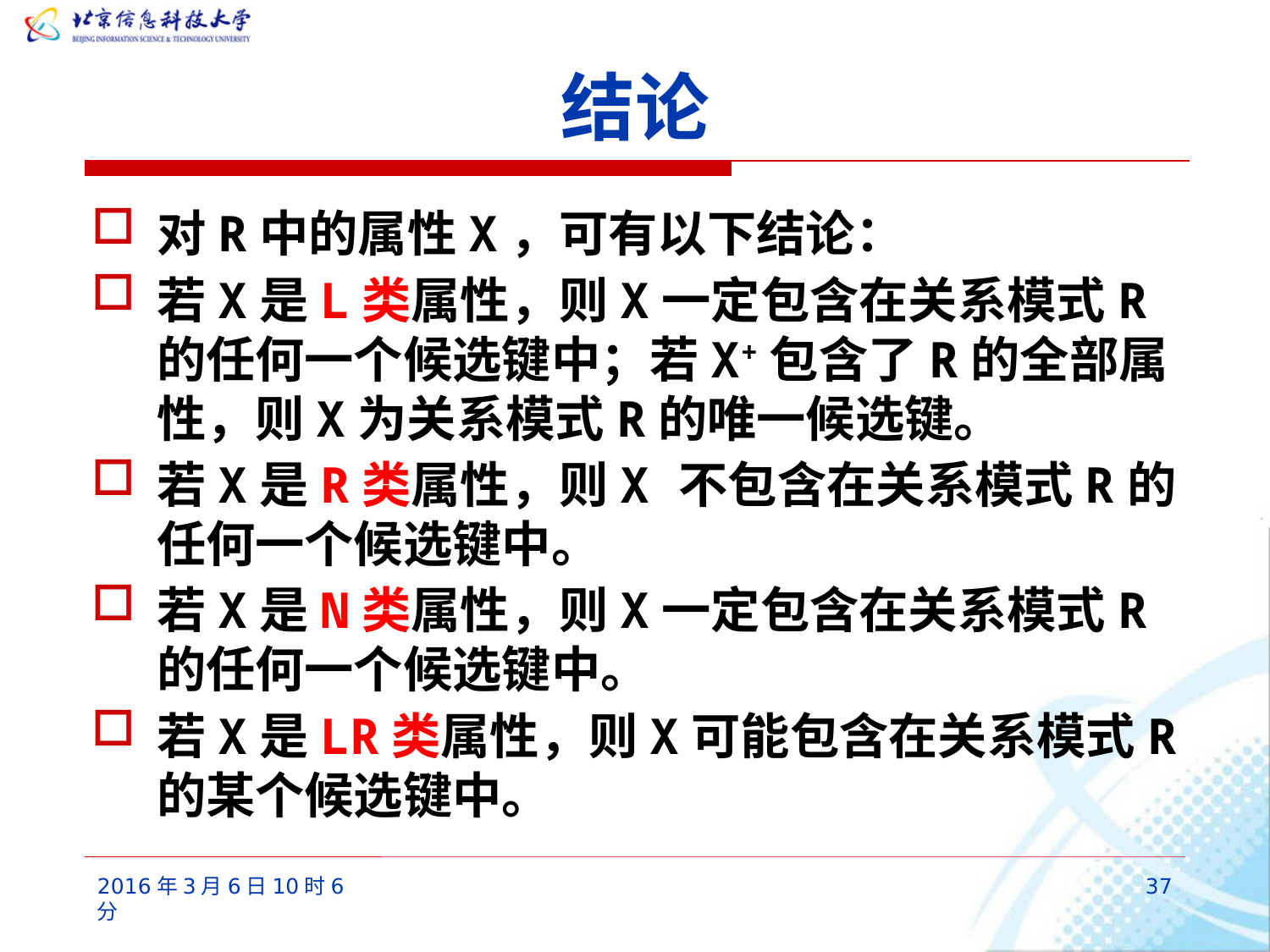

# 结论
对R中的属性X，可有以下结论：
若X是L类属性，则X一定包含在关系模式R的任何一个候选键中；若X+包含了R的全部属性，则X为关系模式R的唯一候选键。
若X是R类属性，则X 不包含在关系模式R的任何一个候选键中。
若X是N类属性，则X一定包含在关系模式R的任何一个候选键中。
若X是LR类属性，则X可能包含在关系模式R的某个候选键中。
2016年3月6日10时6分
37